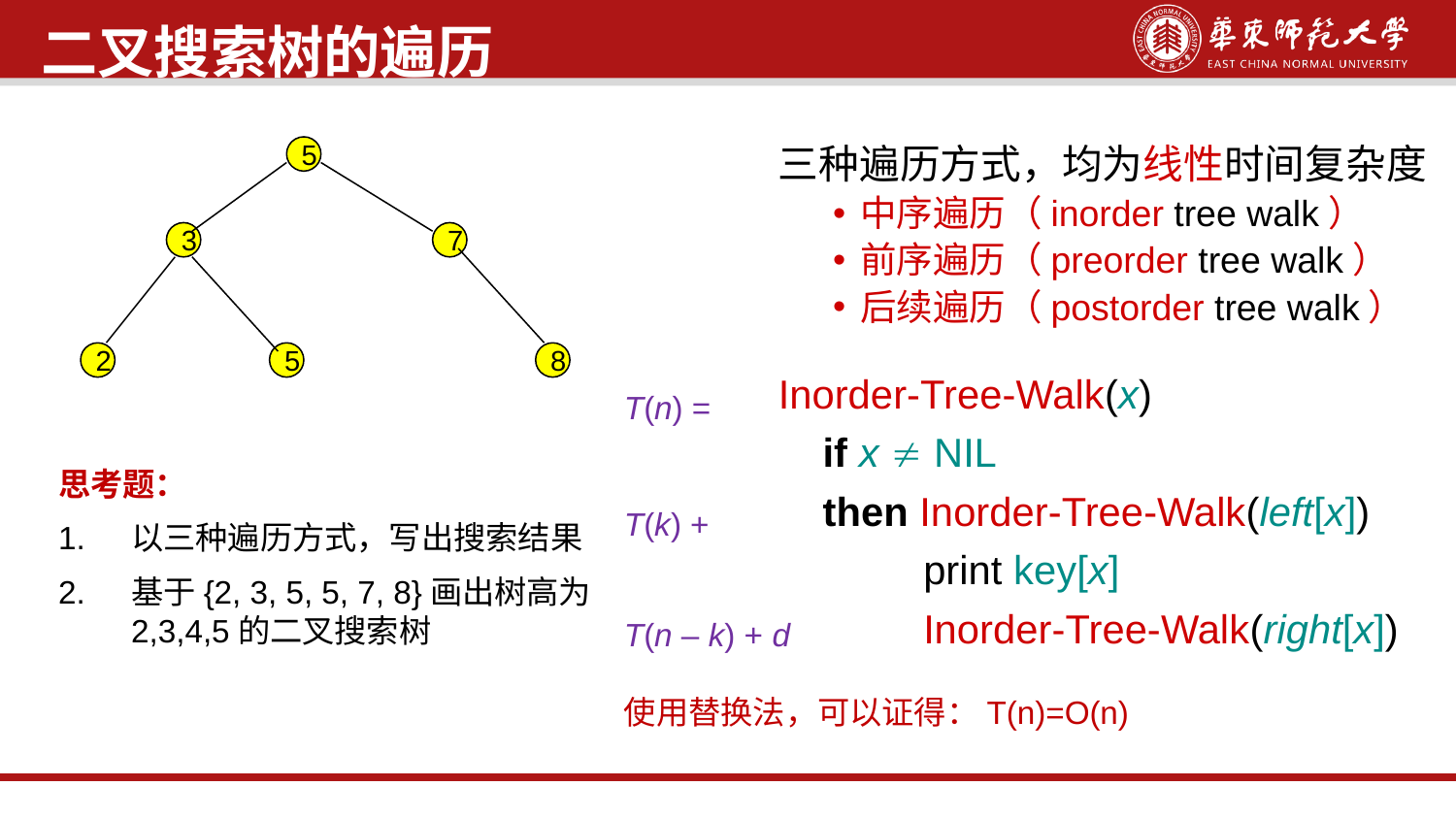

二叉搜索树的遍历
5

3
7

2
5
8
三种遍历方式，均为线性时间复杂度
中序遍历（inorder tree walk）
前序遍历（preorder tree walk）
后续遍历（postorder tree walk）

Inorder-Tree-Walk(x)
    if x ≠ NIL
    then Inorder-Tree-Walk(left[x])
             print key[x]
             Inorder-Tree-Walk(right[x])
T(n) =

T(k) +

T(n – k) + d

使用替换法，可以证得：T(n)=O(n)
思考题：
以三种遍历方式，写出搜索结果
基于{2, 3, 5, 5, 7, 8}画出树高为2,3,4,5的二叉搜索树